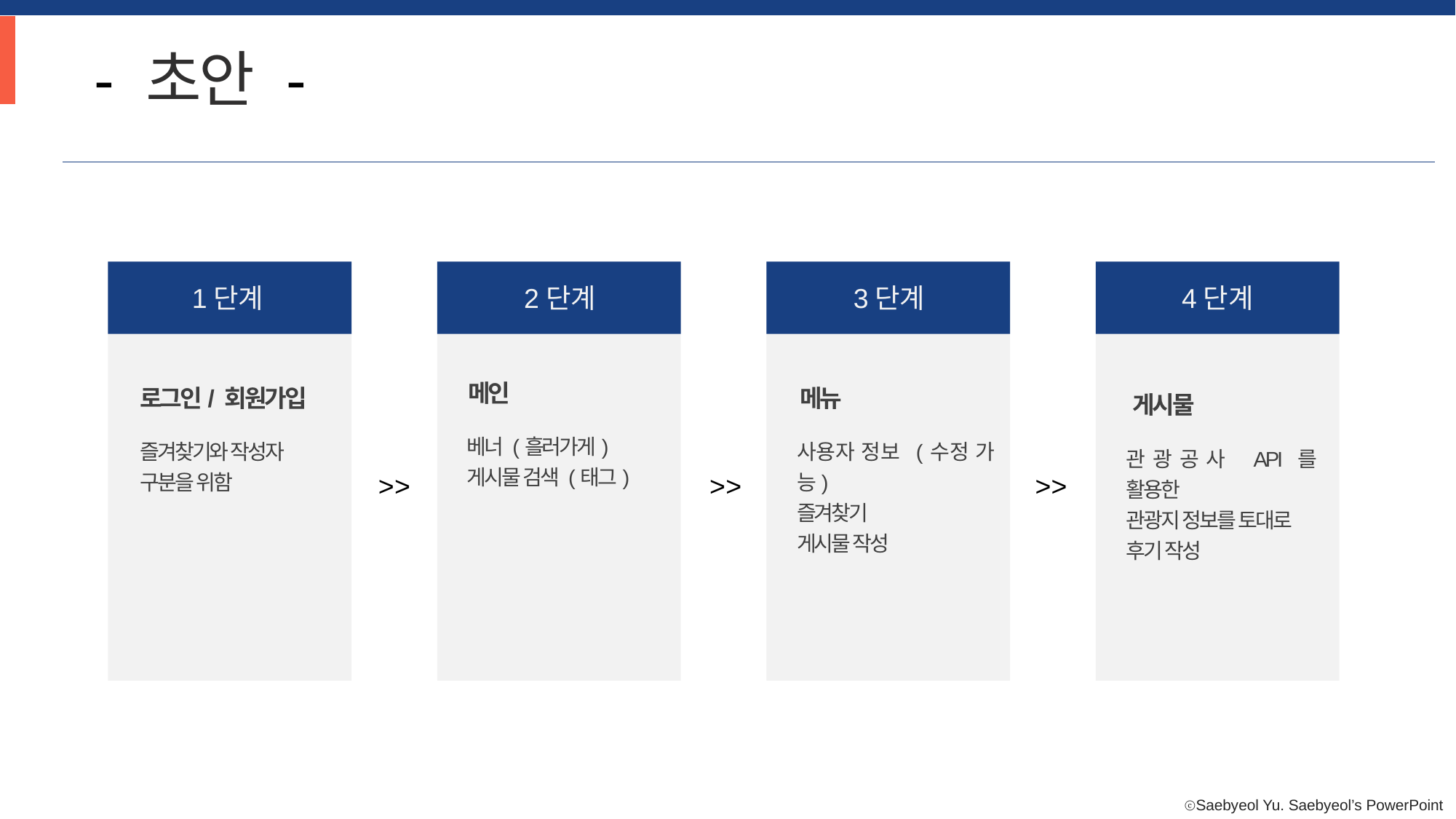

- 초안 -

1단계
2단계
3단계
4단계
메인
로그인/ 회원가입
메뉴
게시물
베너 (흘러가게)
게시물 검색 (태그)

즐겨찾기와 작성자
구분을 위함
사용자 정보 (수정 가능)
즐겨찾기
게시물 작성
관광공사 API를 활용한
관광지 정보를 토대로
후기 작성

>>
>>
>>